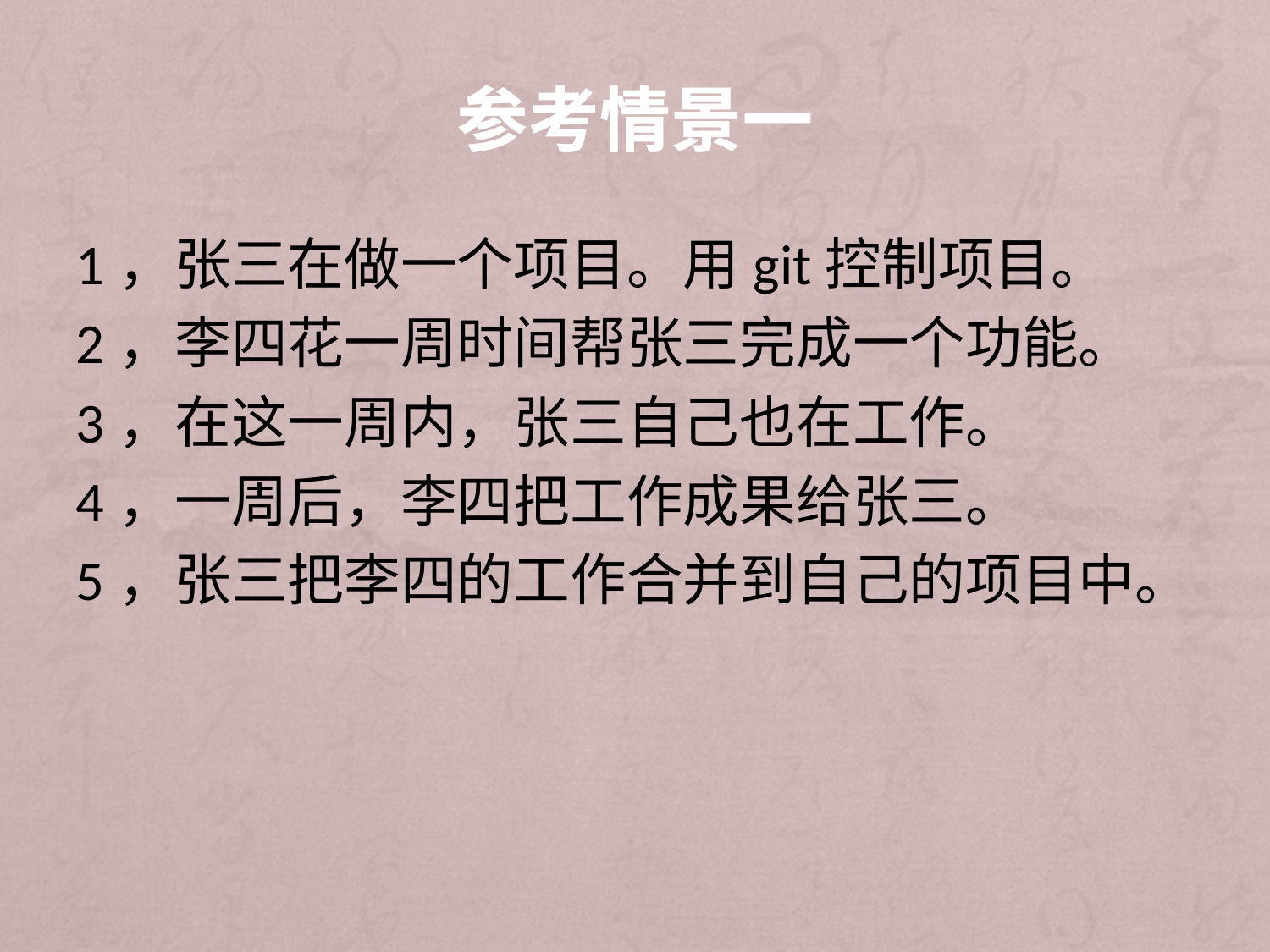

# 参考情景一
1，张三在做一个项目。用git控制项目。
2，李四花一周时间帮张三完成一个功能。
3，在这一周内，张三自己也在工作。
4，一周后，李四把工作成果给张三。
5，张三把李四的工作合并到自己的项目中。